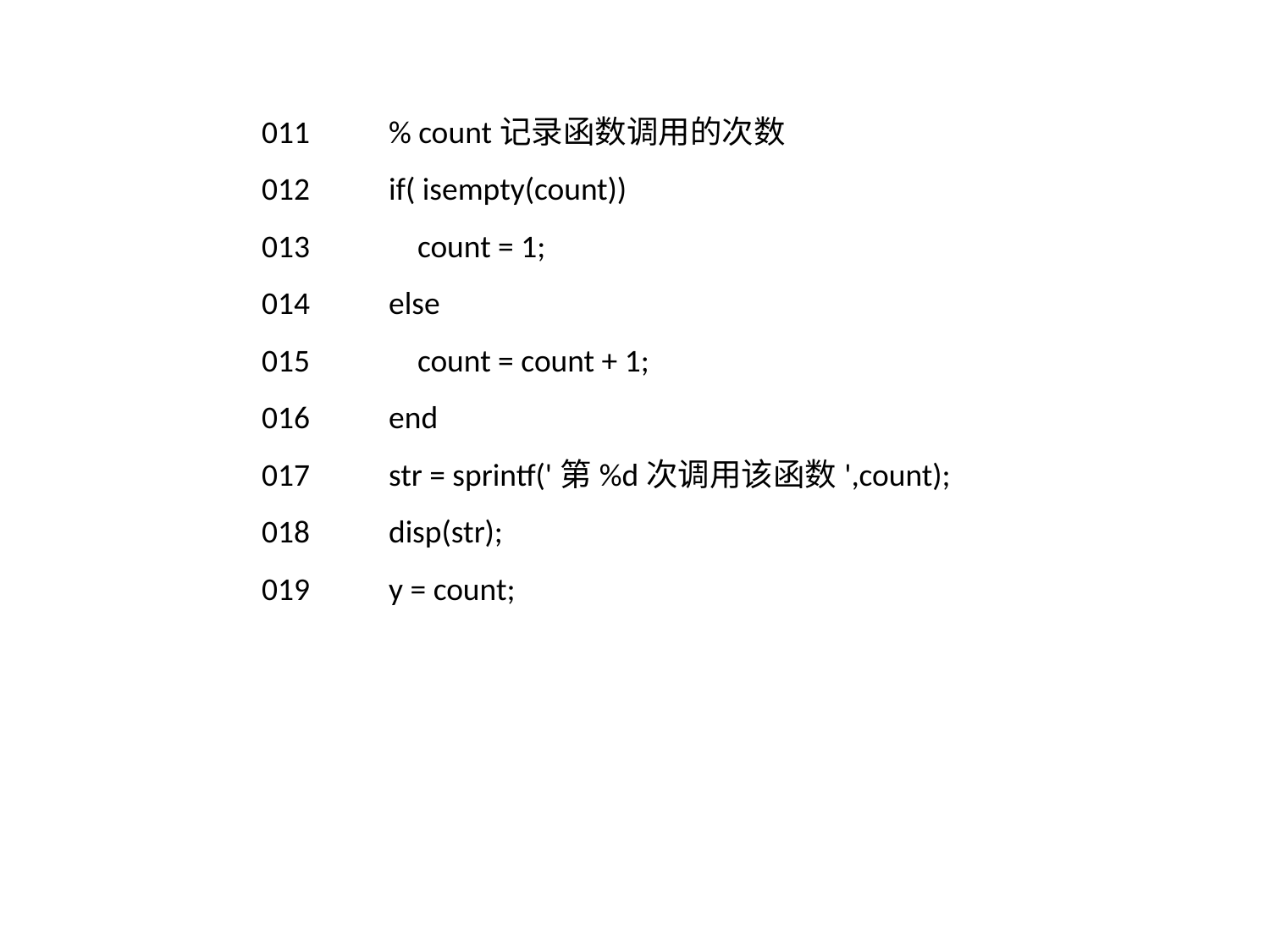

011	% count记录函数调用的次数
012	if( isempty(count))
013	    count = 1;
014	else
015	    count = count + 1;
016	end
017	str = sprintf('第%d次调用该函数',count);
018	disp(str);
019	y = count;